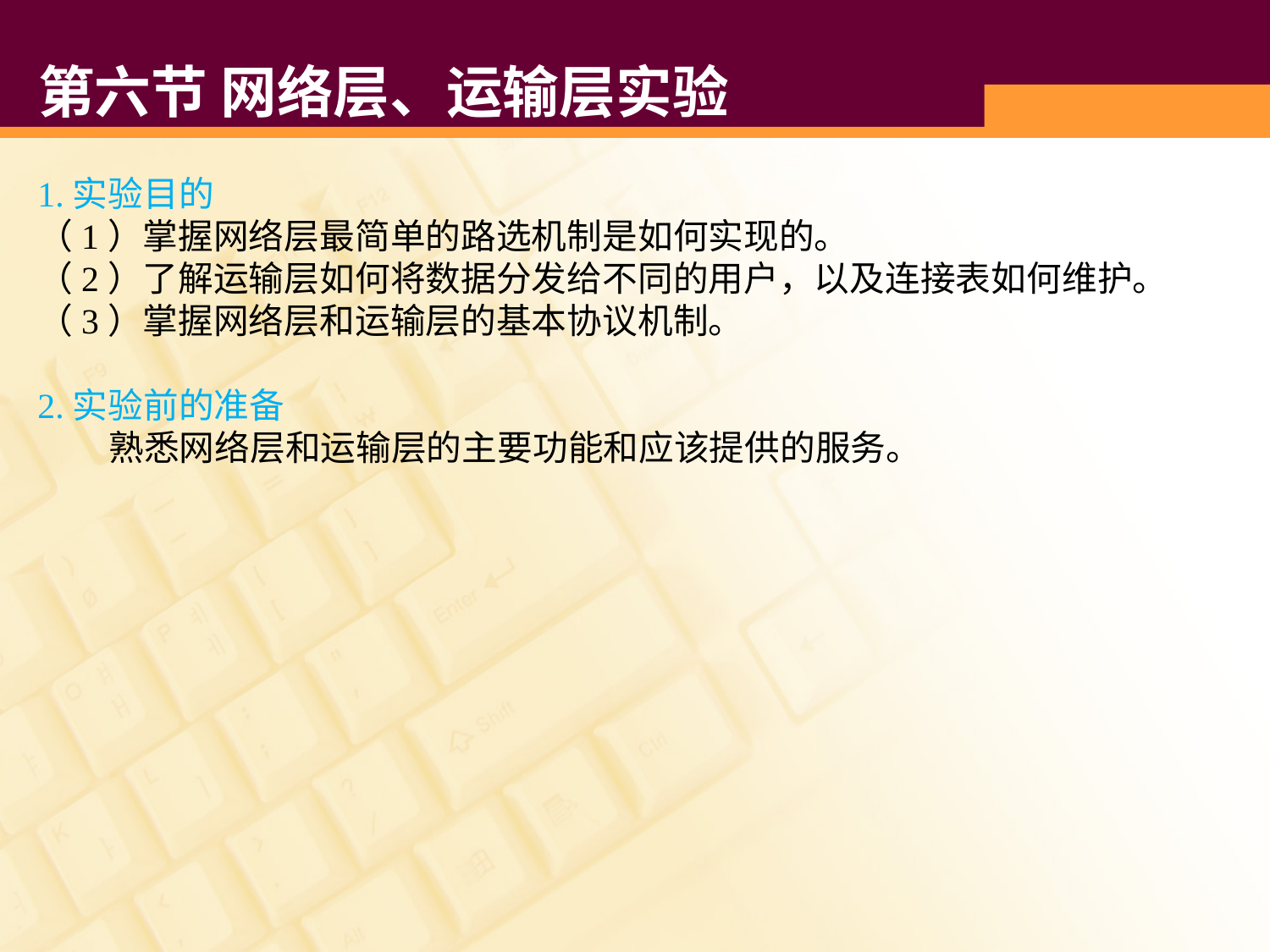

# 第六节 网络层、运输层实验
1.实验目的
（1）掌握网络层最简单的路选机制是如何实现的。
（2）了解运输层如何将数据分发给不同的用户，以及连接表如何维护。
（3）掌握网络层和运输层的基本协议机制。

2.实验前的准备
        熟悉网络层和运输层的主要功能和应该提供的服务。